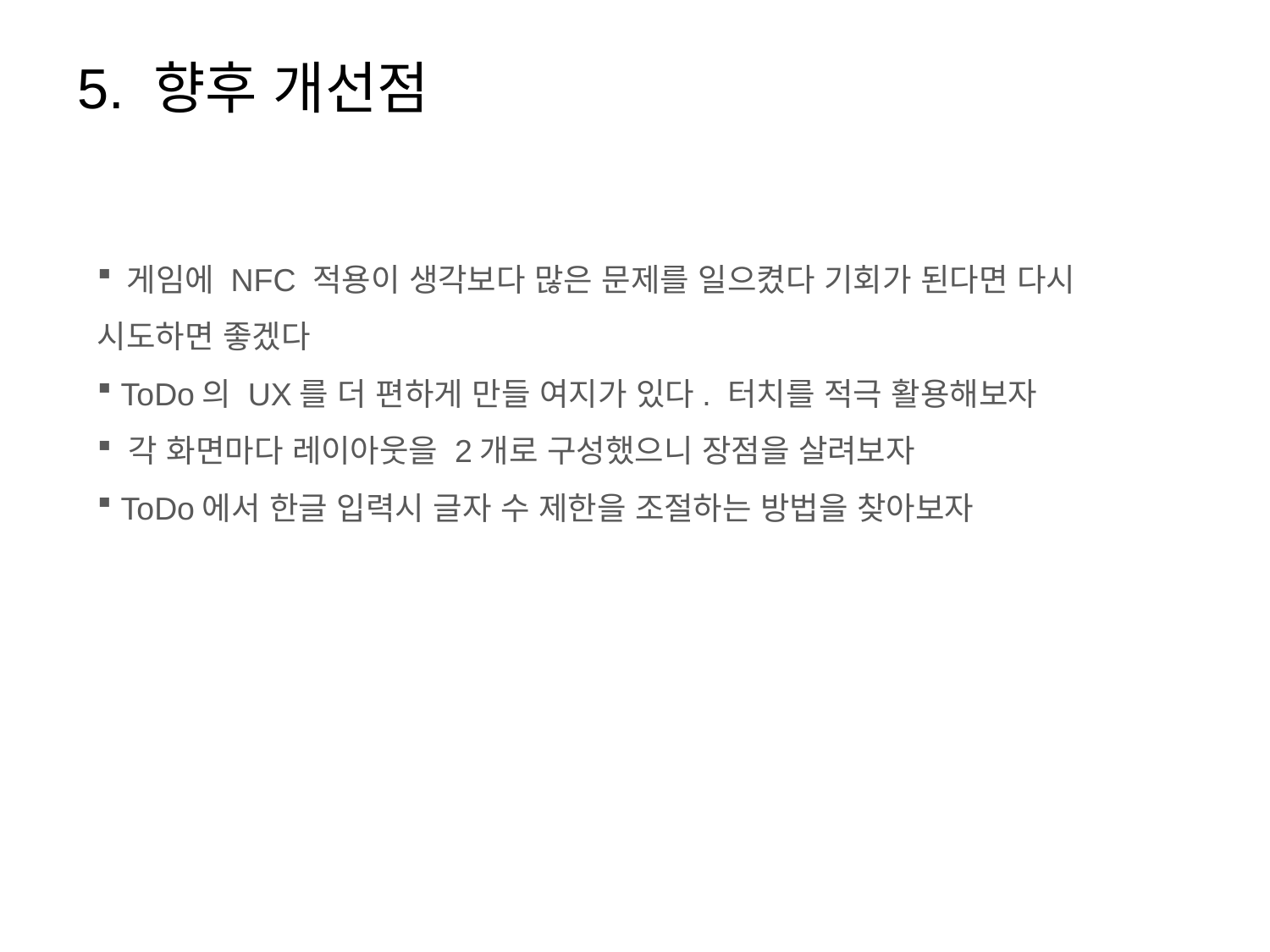

5. 향후 개선점

 게임에 NFC 적용이 생각보다 많은 문제를 일으켰다 기회가 된다면 다시 시도하면 좋겠다
 ToDo의 UX를 더 편하게 만들 여지가 있다. 터치를 적극 활용해보자
 각 화면마다 레이아웃을 2개로 구성했으니 장점을 살려보자
 ToDo에서 한글 입력시 글자 수 제한을 조절하는 방법을 찾아보자